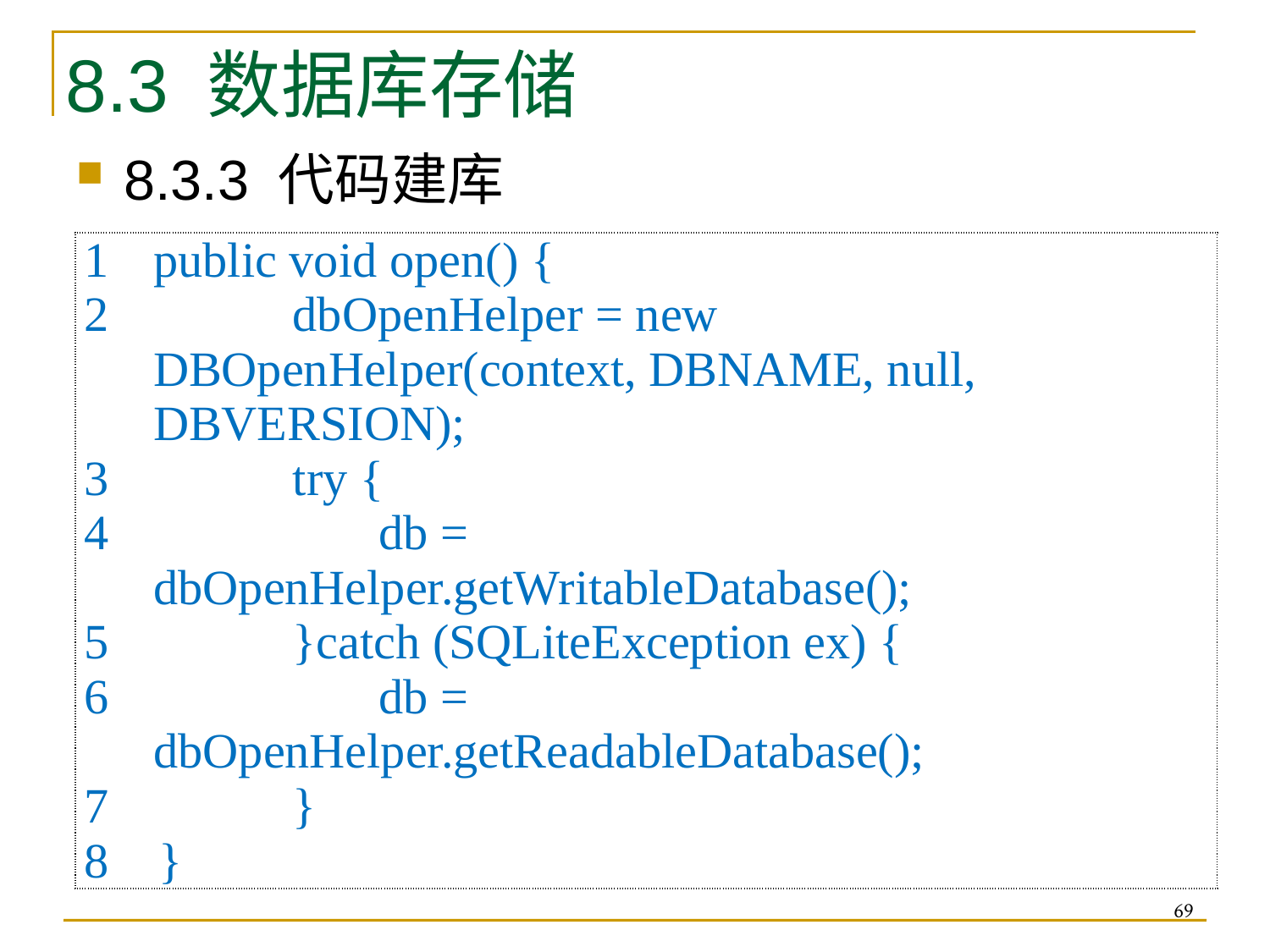

8.3 数据库存储
8.3.3 代码建库
| 1 public void open() { 2 dbOpenHelper = new DBOpenHelper(context, DBNAME, null, DBVERSION); 3 try { 4 db = dbOpenHelper.getWritableDatabase(); 5 }catch (SQLiteException ex) { 6 db = dbOpenHelper.getReadableDatabase(); 7 } 8 } |
| --- |
69